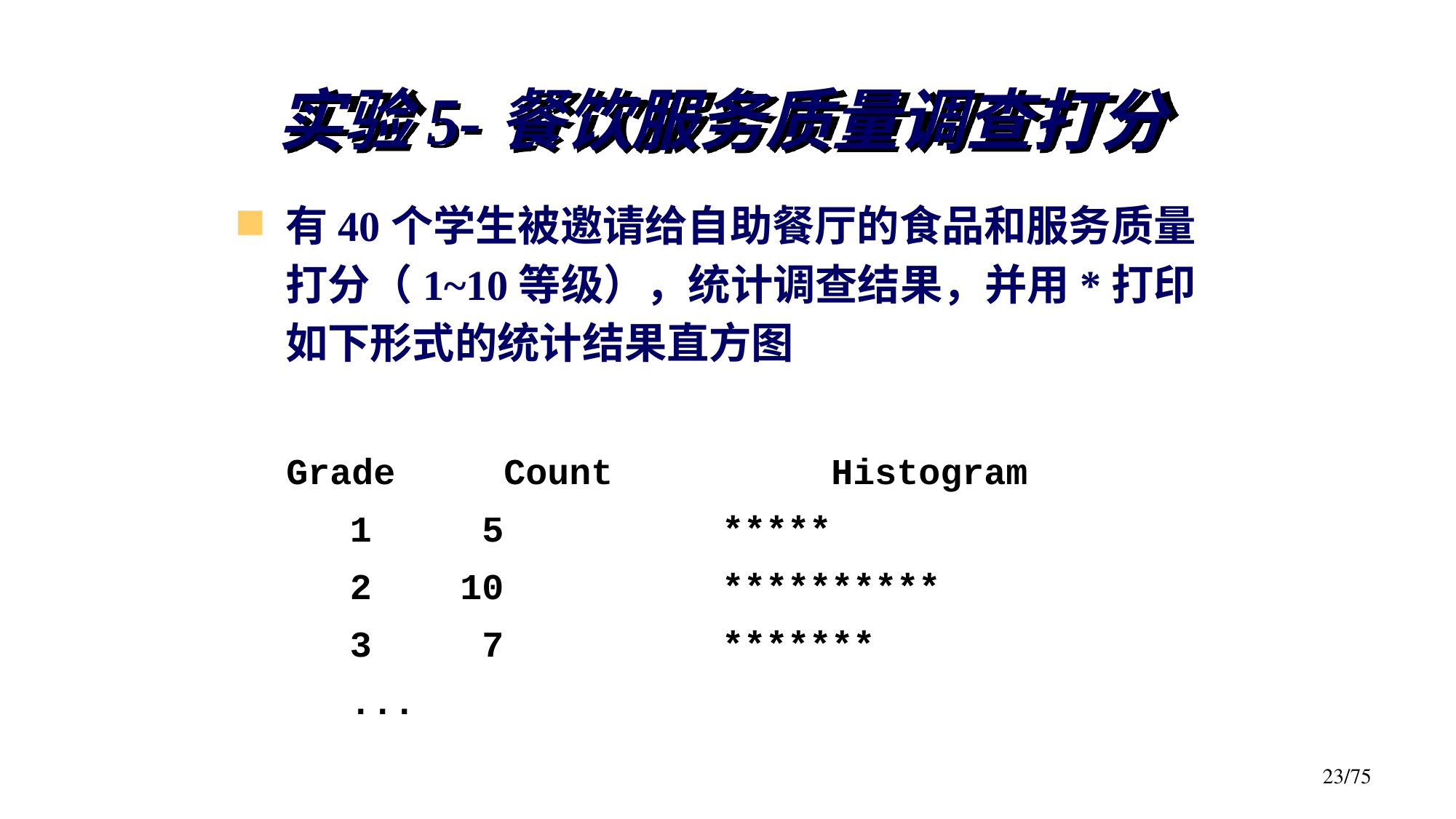

# 实验5-餐饮服务质量调查打分
有40个学生被邀请给自助餐厅的食品和服务质量打分（1~10等级），统计调查结果，并用*打印如下形式的统计结果直方图

     Grade	Count		Histogram
     1	    5		*****
     2	   10		**********
     3	    7		*******
     ...